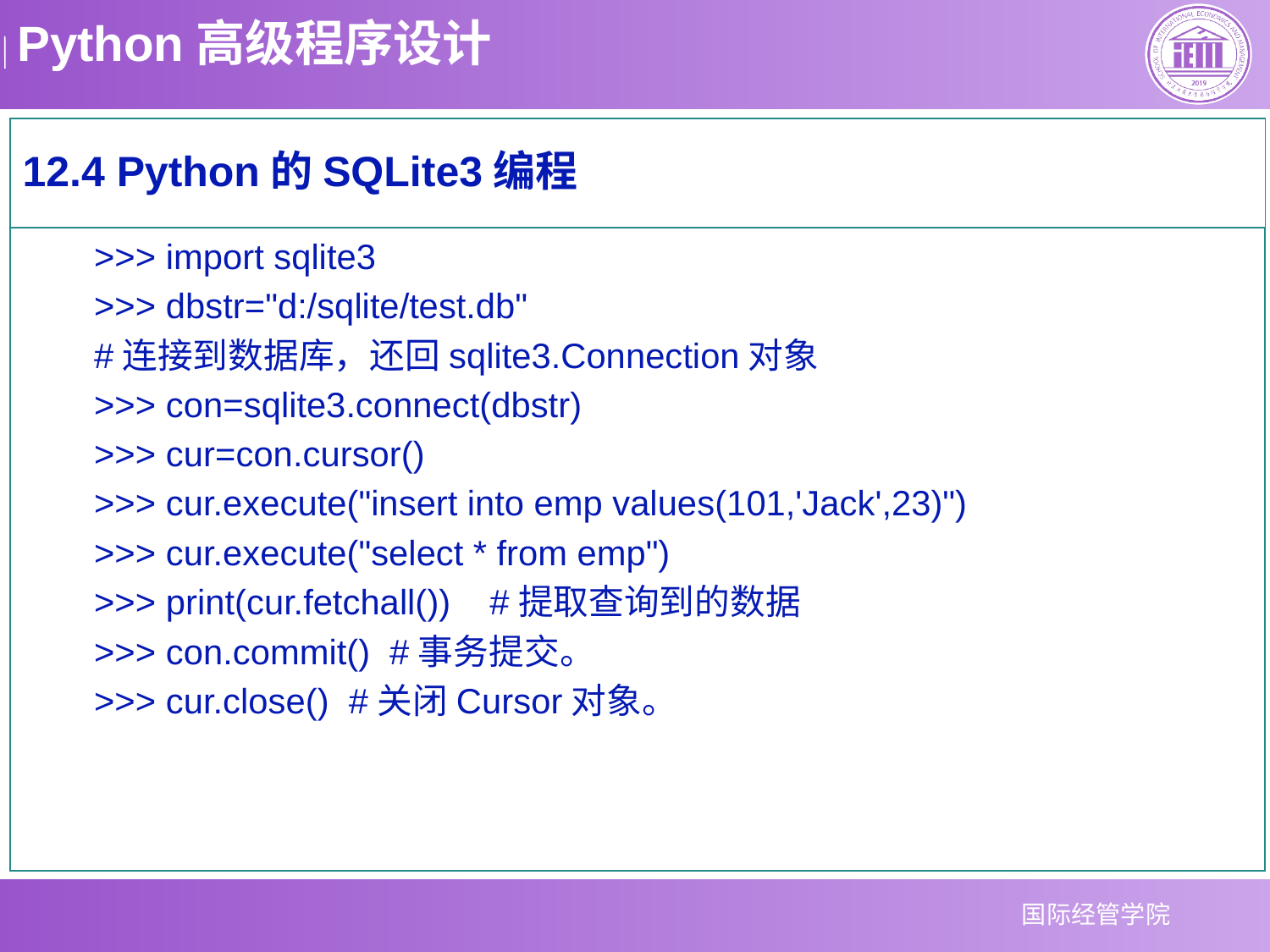

12.4 Python的SQLite3编程
>>> import sqlite3
>>> dbstr="d:/sqlite/test.db"
#连接到数据库，还回sqlite3.Connection对象
>>> con=sqlite3.connect(dbstr)
>>> cur=con.cursor()
>>> cur.execute("insert into emp values(101,'Jack',23)")
>>> cur.execute("select * from emp")
>>> print(cur.fetchall())    #提取查询到的数据
>>> con.commit()  #事务提交。
>>> cur.close()  #关闭Cursor对象。